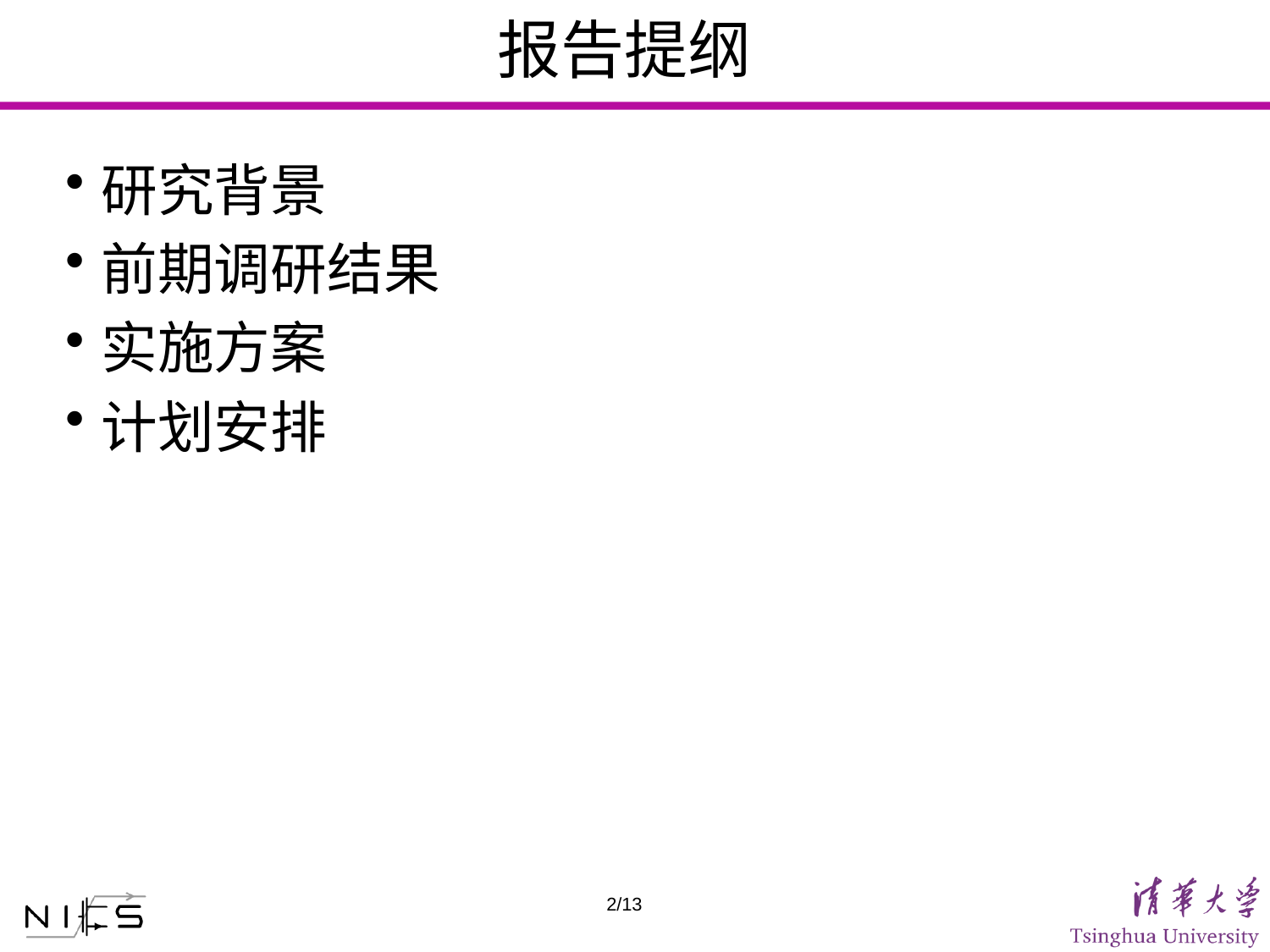

# 报告提纲
研究背景
前期调研结果
实施方案
计划安排
2/13